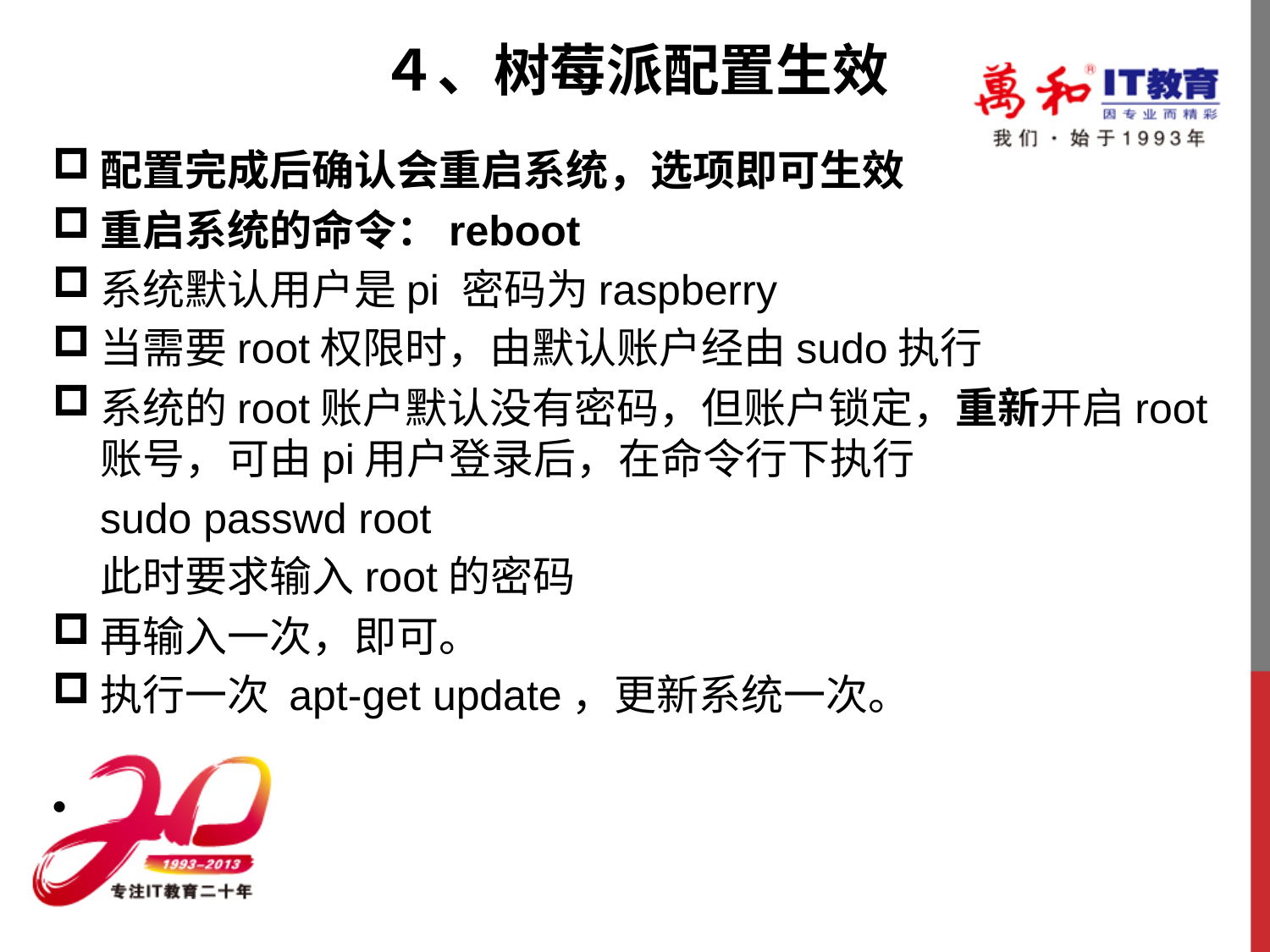

# ４、树莓派配置生效
配置完成后确认会重启系统，选项即可生效
重启系统的命令：reboot
系统默认用户是pi 密码为raspberry
当需要root权限时，由默认账户经由sudo执行
系统的root账户默认没有密码，但账户锁定，重新开启root账号，可由pi用户登录后，在命令行下执行
	sudo passwd root
    此时要求输入root的密码
再输入一次，即可。
执行一次 apt-get update，更新系统一次。